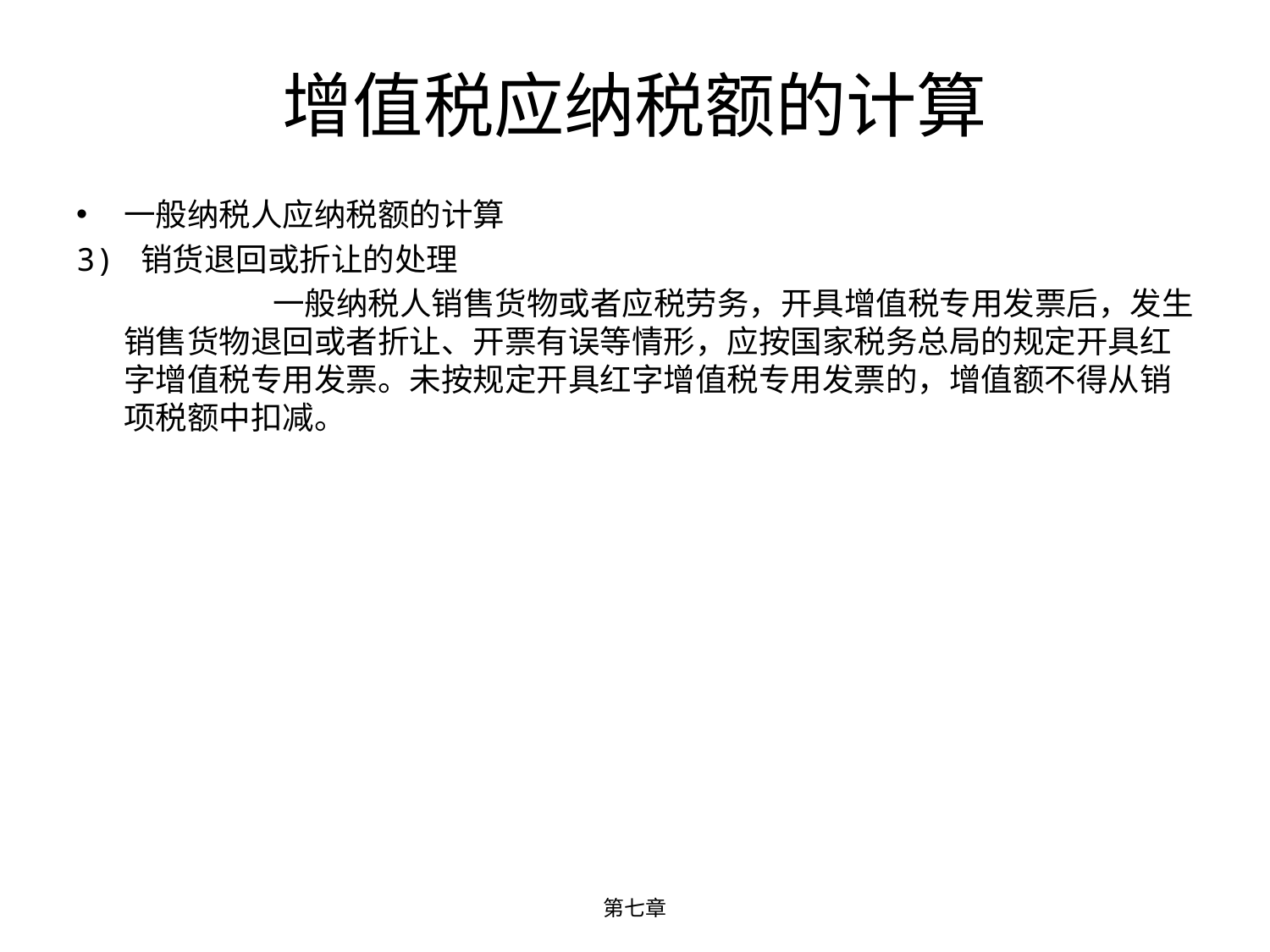

# 增值税应纳税额的计算
一般纳税人应纳税额的计算
3) 销货退回或折让的处理
 		  一般纳税人销售货物或者应税劳务，开具增值税专用发票后，发生销售货物退回或者折让、开票有误等情形，应按国家税务总局的规定开具红字增值税专用发票。未按规定开具红字增值税专用发票的，增值额不得从销项税额中扣减。

第七章
77